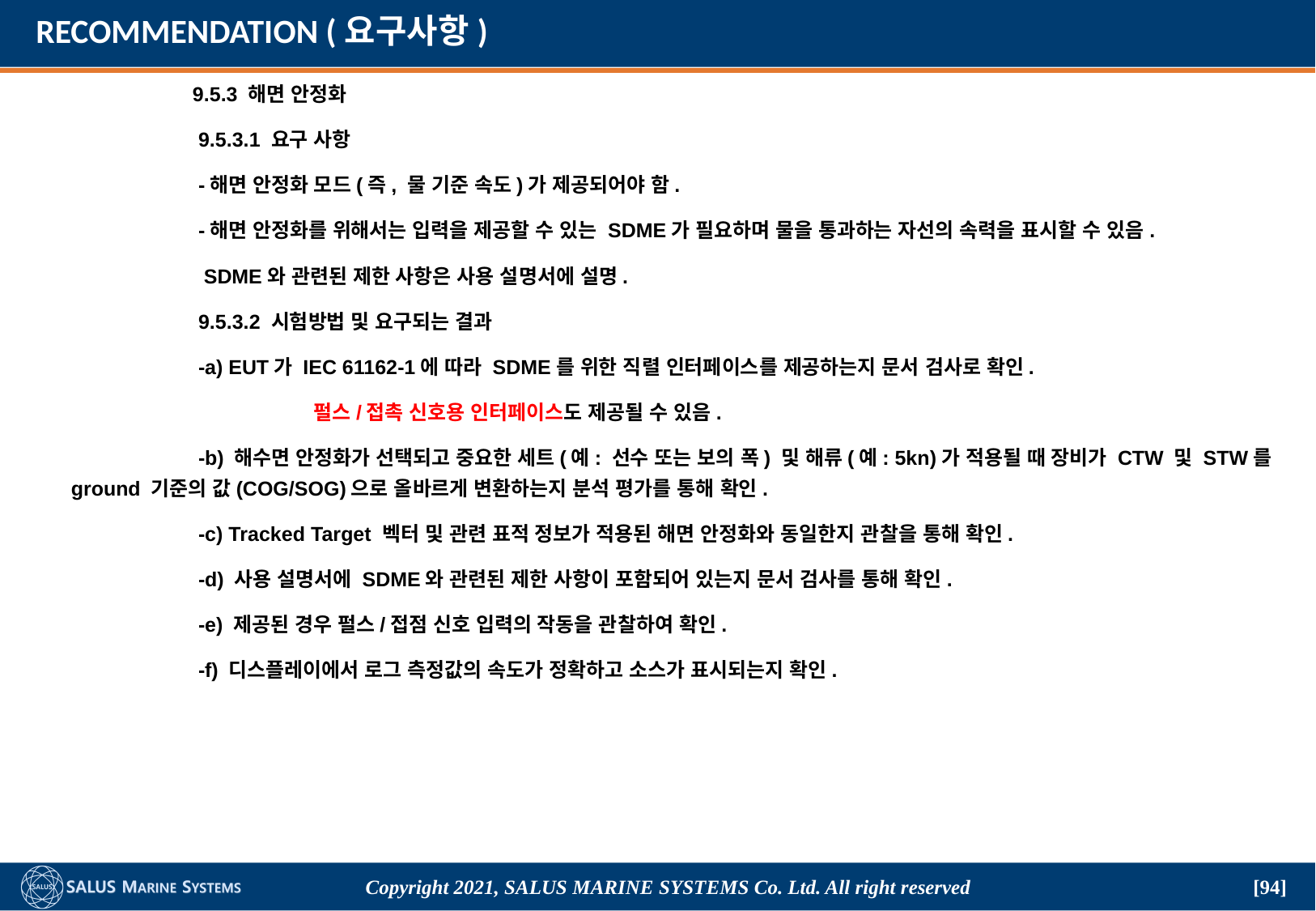

# RECOMMENDATION (요구사항)
	9.5.3 해면 안정화
	 9.5.3.1 요구 사항
	 -해면 안정화 모드(즉, 물 기준 속도)가 제공되어야 함.
	 -해면 안정화를 위해서는 입력을 제공할 수 있는 SDME가 필요하며 물을 통과하는 자선의 속력을 표시할 수 있음.
	  SDME와 관련된 제한 사항은 사용 설명서에 설명.
	 9.5.3.2 시험방법 및 요구되는 결과
	 -a) EUT가 IEC 61162-1에 따라 SDME를 위한 직렬 인터페이스를 제공하는지 문서 검사로 확인.
		펄스/접촉 신호용 인터페이스도 제공될 수 있음.
	 -b) 해수면 안정화가 선택되고 중요한 세트(예: 선수 또는 보의 폭) 및 해류(예: 5kn)가 적용될 때 장비가 CTW 및 STW를 ground 기준의 값(COG/SOG)으로 올바르게 변환하는지 분석 평가를 통해 확인.
	 -c) Tracked Target 벡터 및 관련 표적 정보가 적용된 해면 안정화와 동일한지 관찰을 통해 확인.
	 -d) 사용 설명서에 SDME와 관련된 제한 사항이 포함되어 있는지 문서 검사를 통해 확인.
	 -e) 제공된 경우 펄스/접점 신호 입력의 작동을 관찰하여 확인.
	 -f) 디스플레이에서 로그 측정값의 속도가 정확하고 소스가 표시되는지 확인.

Copyright 2021, SALUS Marine Systems Co. Ltd. All right reserved
[94]